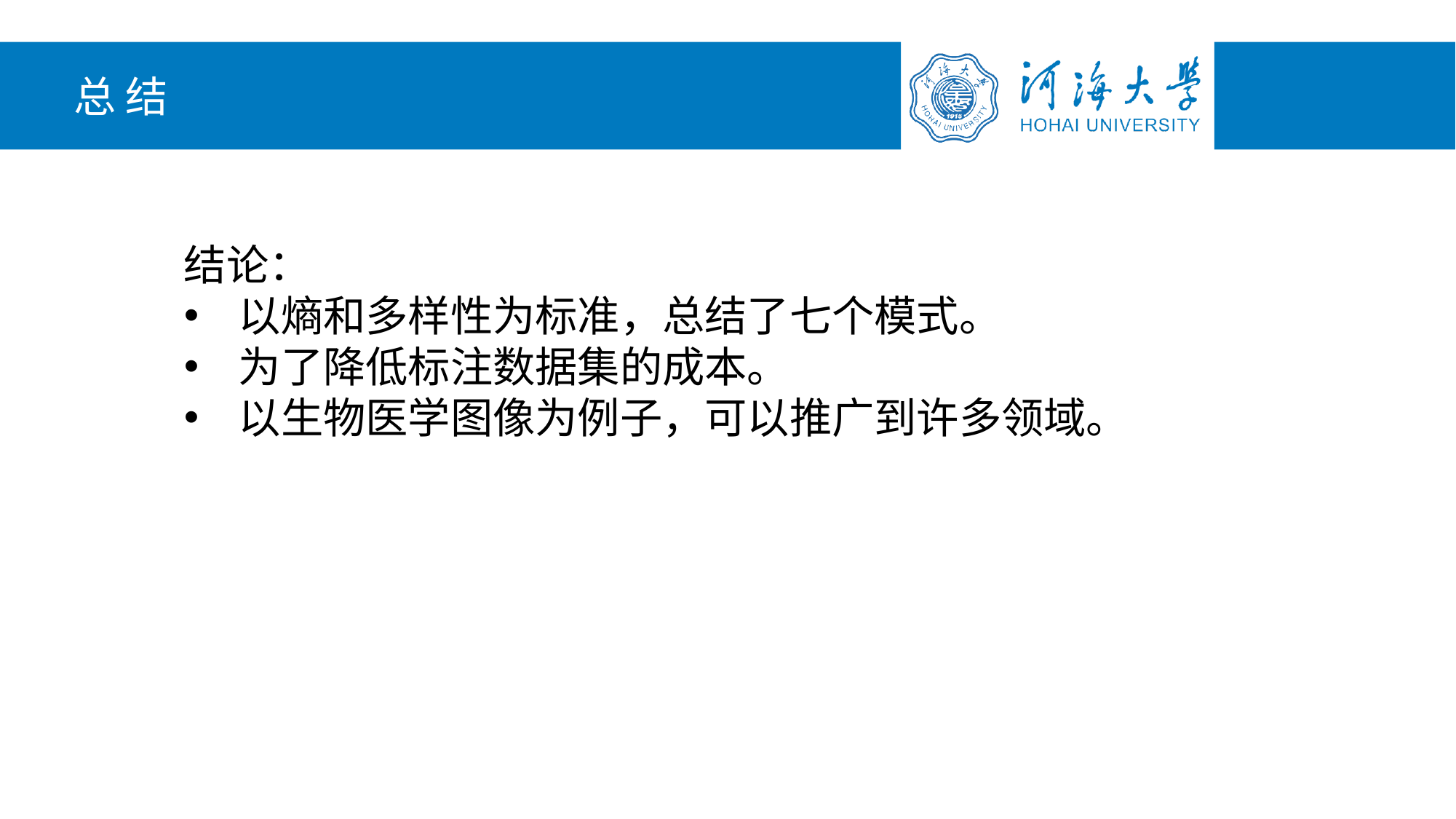

总 结
结论：
以熵和多样性为标准，总结了七个模式。
为了降低标注数据集的成本。
以生物医学图像为例子，可以推广到许多领域。